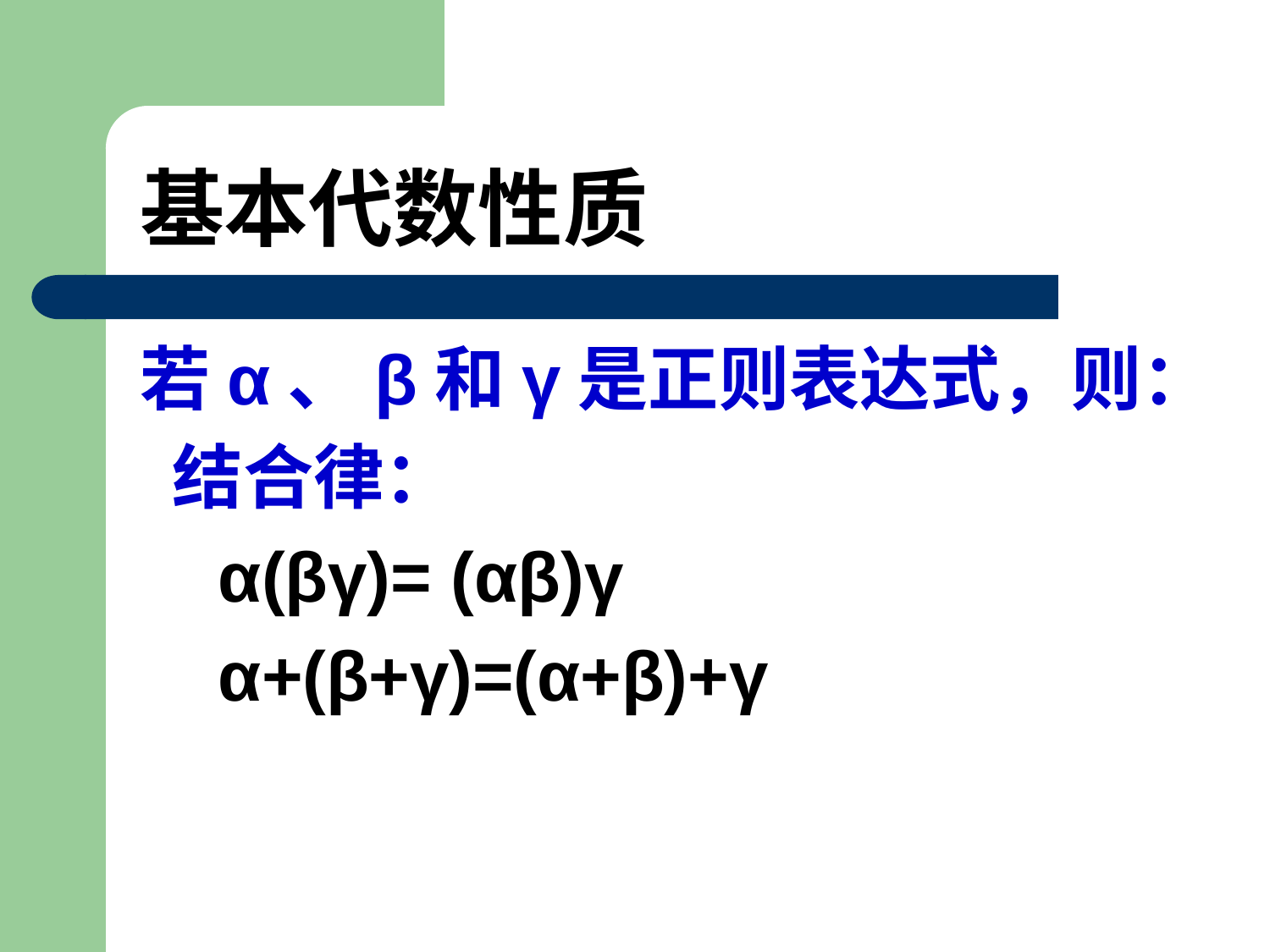

# 基本代数性质
若α、β和γ是正则表达式，则：
 结合律：
    α(βγ)= (αβ)γ
    α+(β+γ)=(α+β)+γ